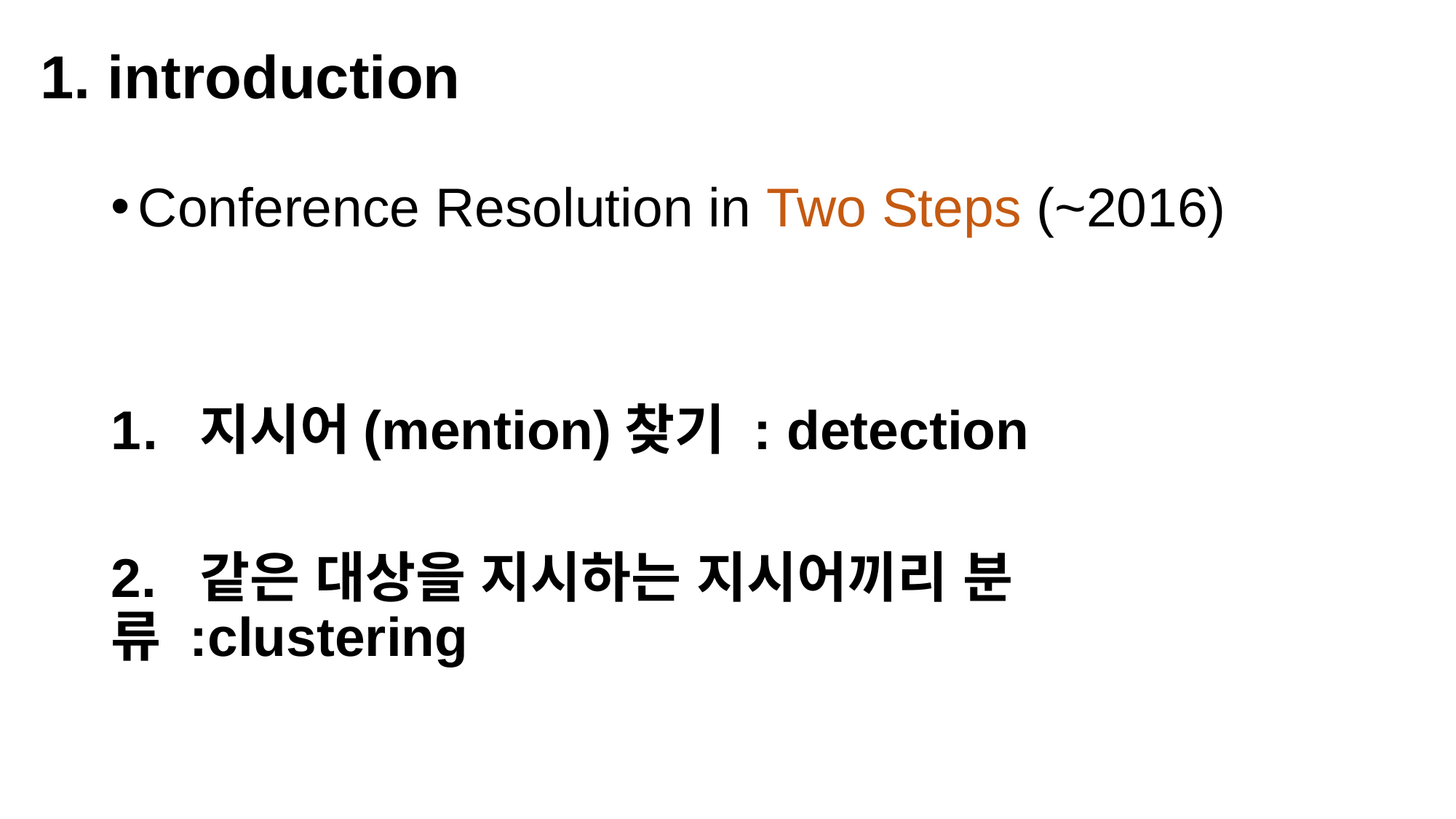

# 1. introduction
Conference Resolution in Two Steps (~2016)

지시어(mention)찾기 : detection

2.  같은 대상을 지시하는 지시어끼리 분류 :clustering